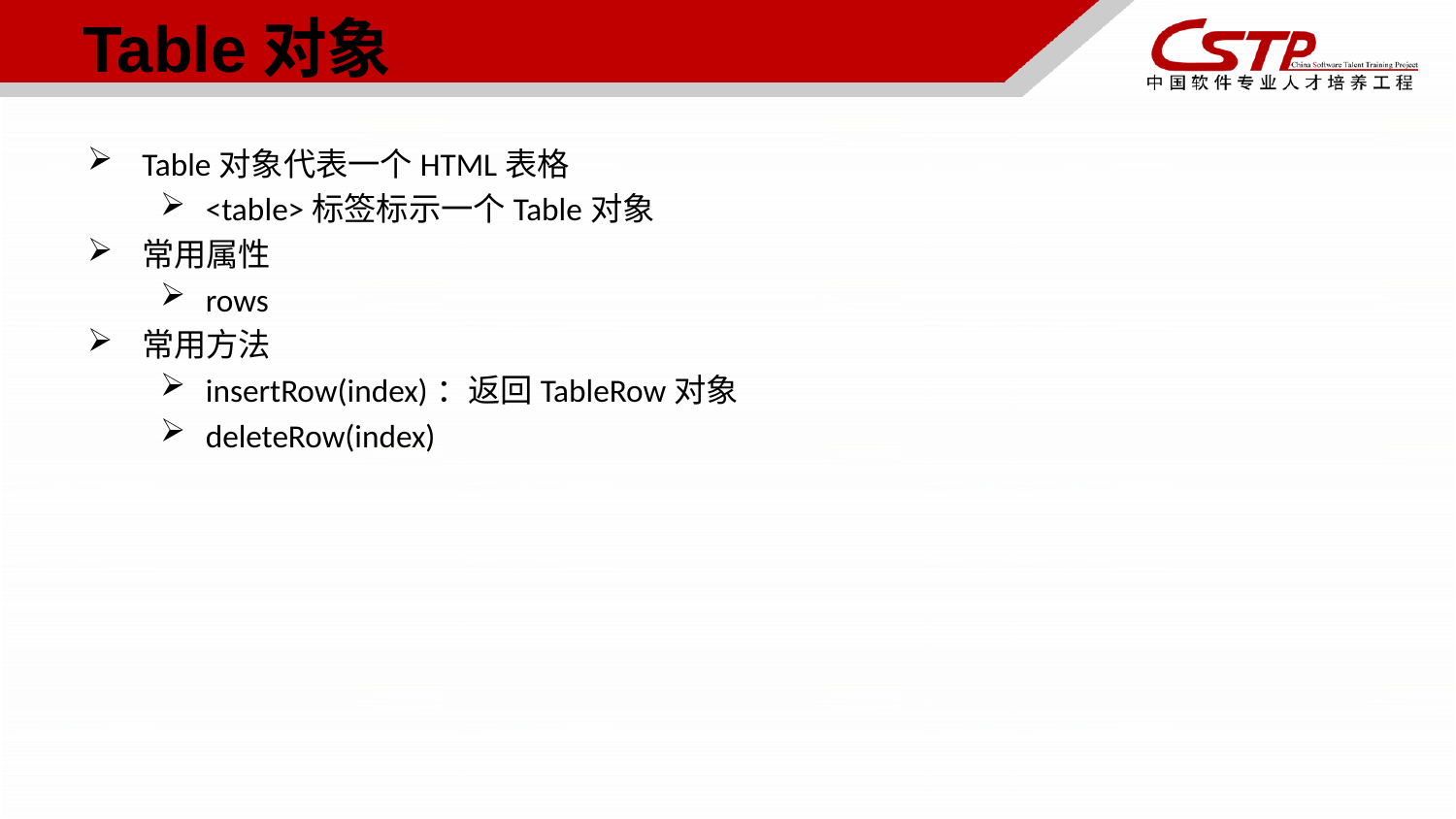

# Table对象
Table对象代表一个HTML表格
<table>标签标示一个Table对象
常用属性
rows
常用方法
insertRow(index)：返回TableRow对象
deleteRow(index)